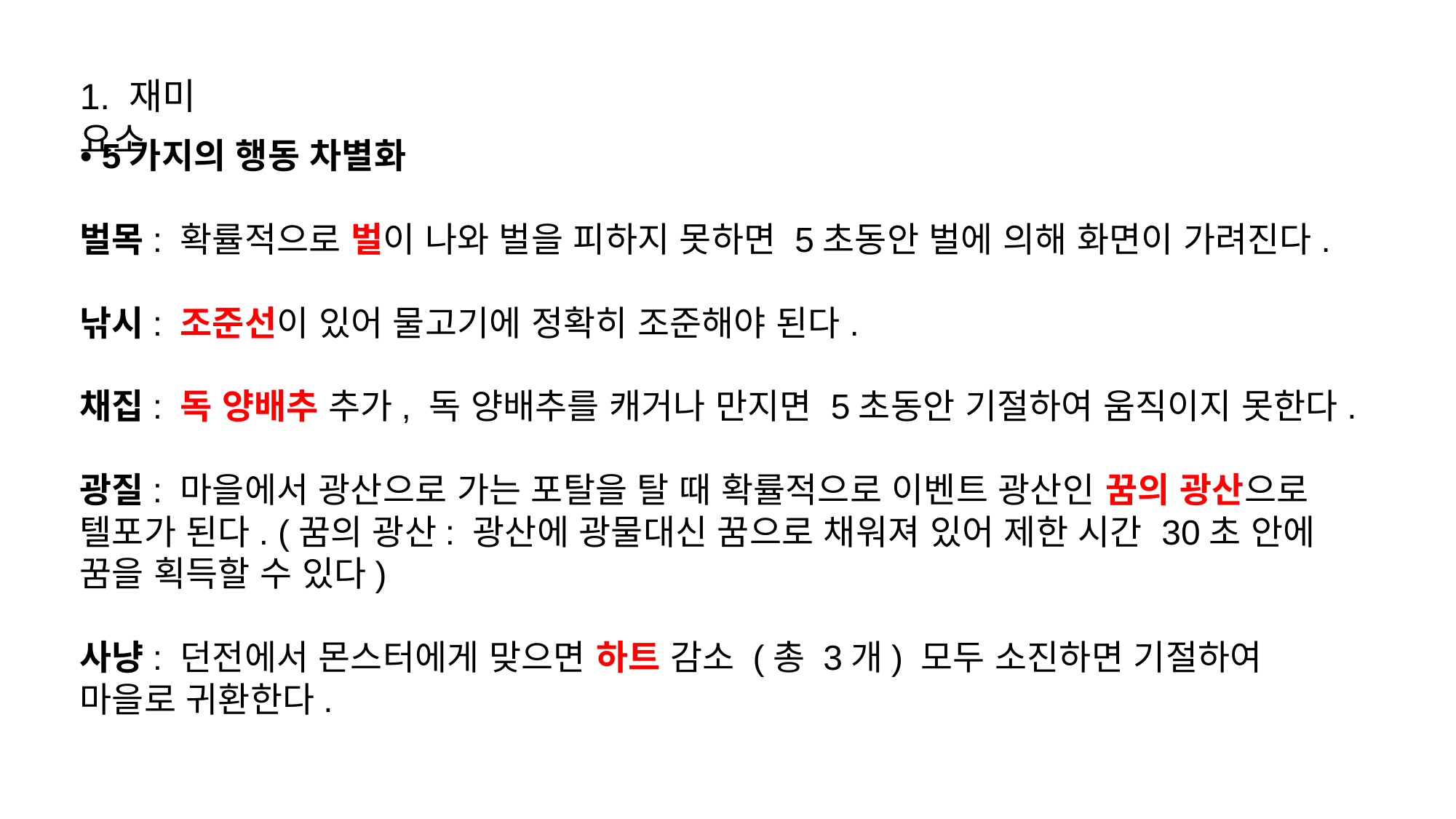

1. 재미 요소
• 5가지의 행동 차별화

벌목: 확률적으로 벌이 나와 벌을 피하지 못하면 5초동안 벌에 의해 화면이 가려진다.

낚시: 조준선이 있어 물고기에 정확히 조준해야 된다.

채집: 독 양배추 추가, 독 양배추를 캐거나 만지면 5초동안 기절하여 움직이지 못한다.

광질: 마을에서 광산으로 가는 포탈을 탈 때 확률적으로 이벤트 광산인 꿈의 광산으로 텔포가 된다. (꿈의 광산: 광산에 광물대신 꿈으로 채워져 있어 제한 시간 30초 안에 꿈을 획득할 수 있다)

사냥: 던전에서 몬스터에게 맞으면 하트 감소 (총 3개) 모두 소진하면 기절하여 마을로 귀환한다.